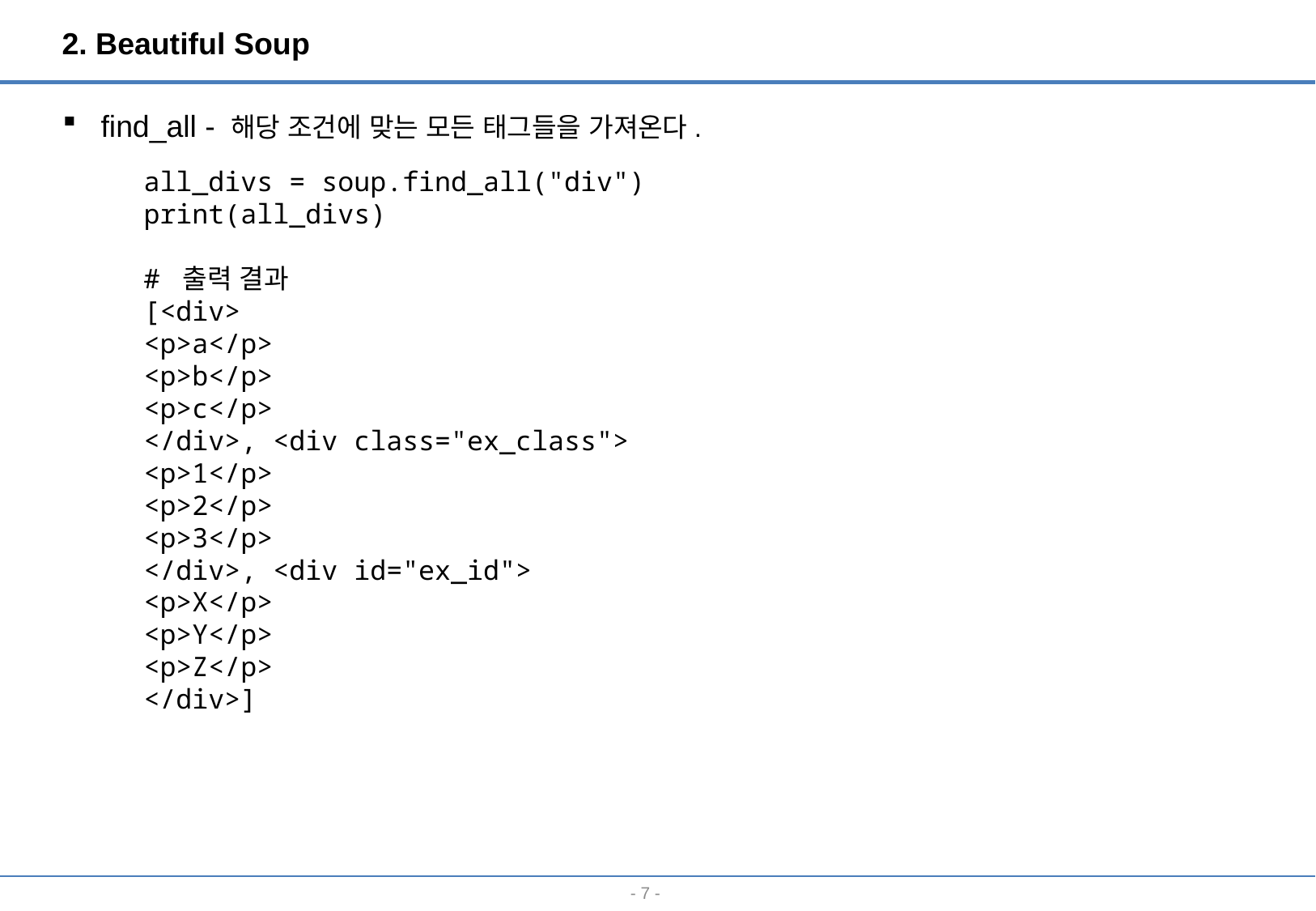

2. Beautiful Soup
find_all - 해당 조건에 맞는 모든 태그들을 가져온다.
all_divs = soup.find_all("div")
print(all_divs)

# 출력 결과
[<div>
<p>a</p>
<p>b</p>
<p>c</p>
</div>, <div class="ex_class">
<p>1</p>
<p>2</p>
<p>3</p>
</div>, <div id="ex_id">
<p>X</p>
<p>Y</p>
<p>Z</p>
</div>]
- 7 -